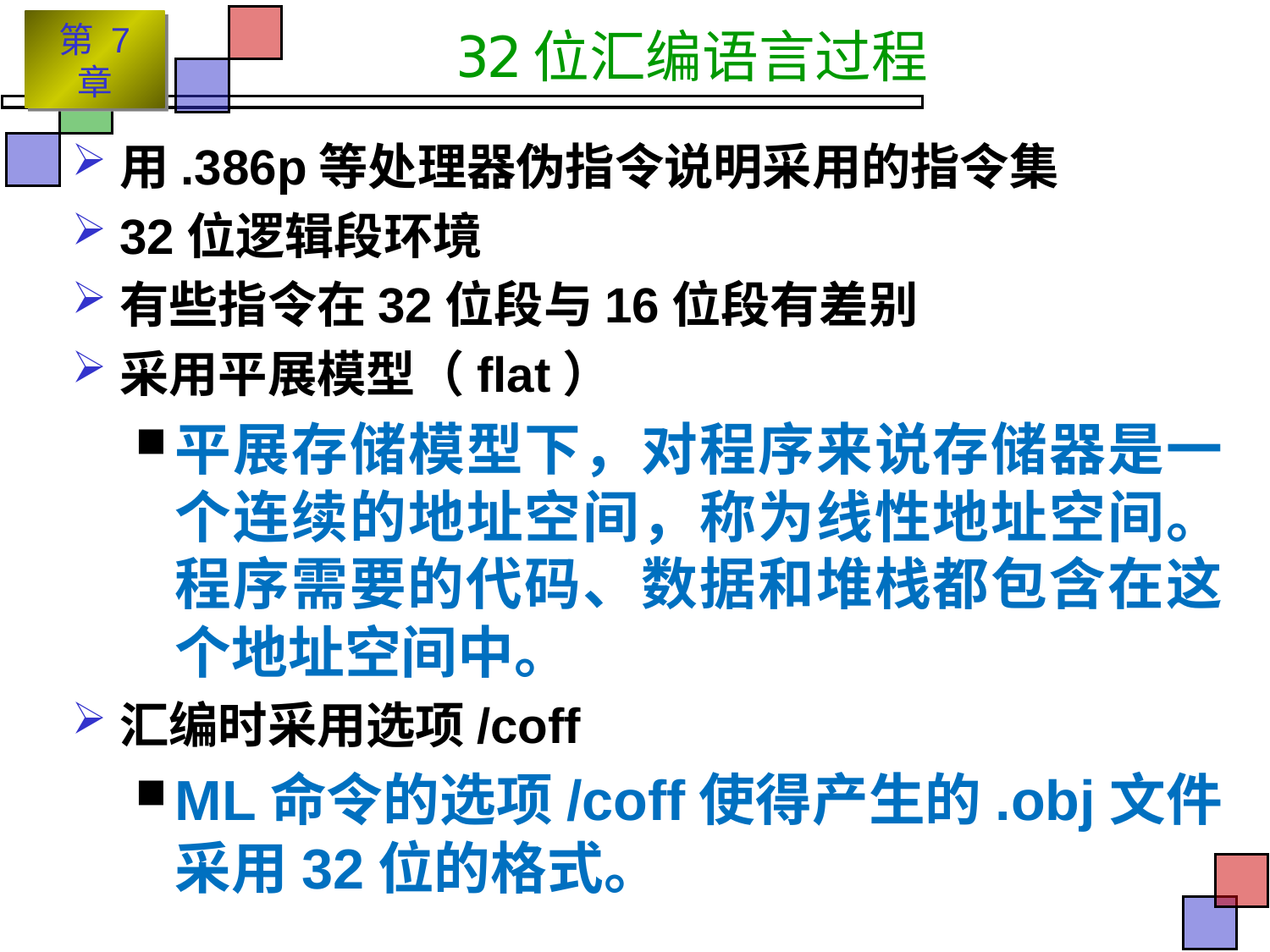

# 32位汇编语言过程
用.386p等处理器伪指令说明采用的指令集
32位逻辑段环境
有些指令在32位段与16位段有差别
采用平展模型（flat）
平展存储模型下，对程序来说存储器是一个连续的地址空间，称为线性地址空间。程序需要的代码、数据和堆栈都包含在这个地址空间中。
汇编时采用选项/coff
ML命令的选项/coff使得产生的.obj文件采用32位的格式。